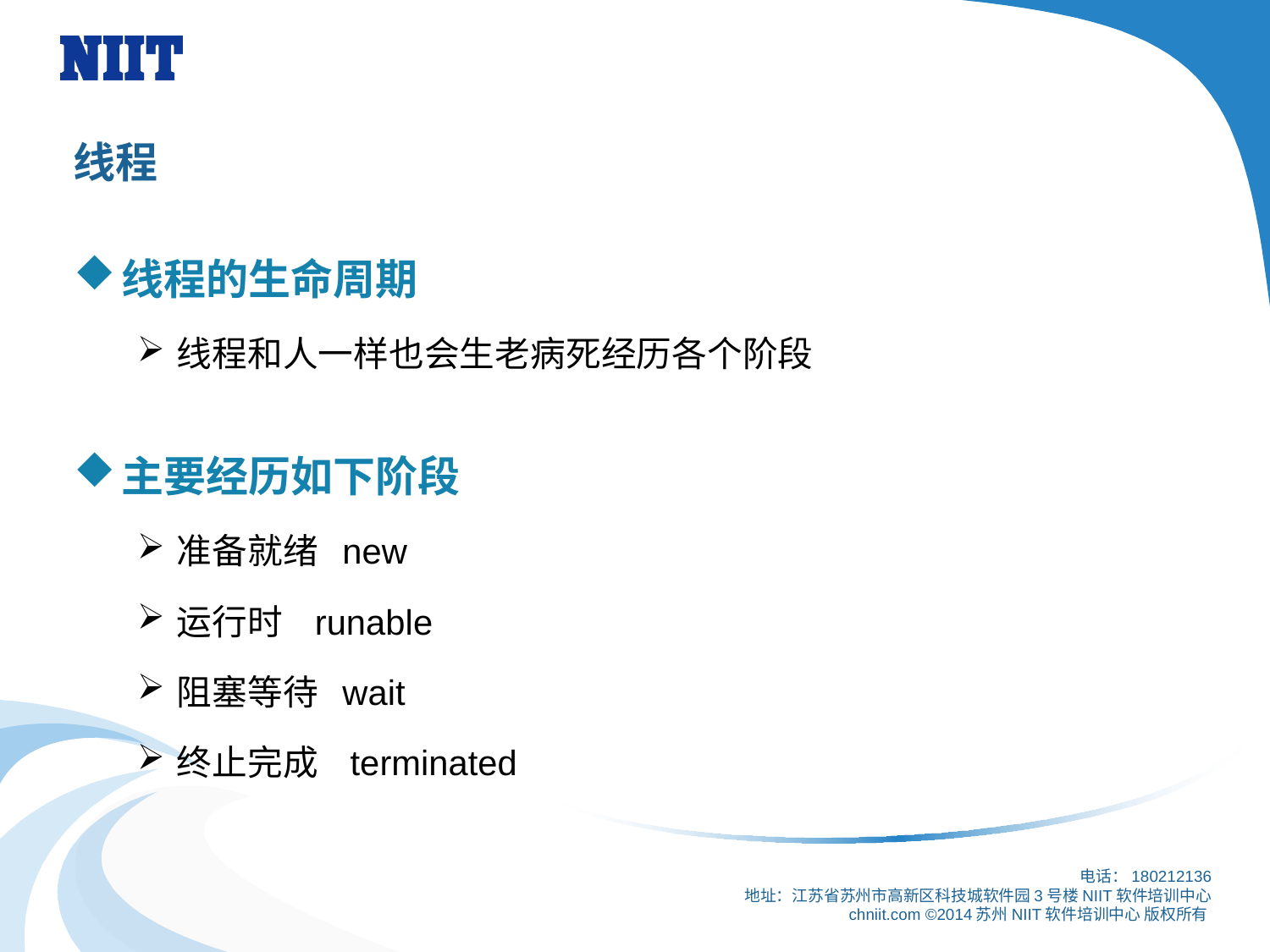

# 线程
线程的生命周期
线程和人一样也会生老病死经历各个阶段

主要经历如下阶段
准备就绪  new
运行时   runable
阻塞等待  wait
终止完成   terminated